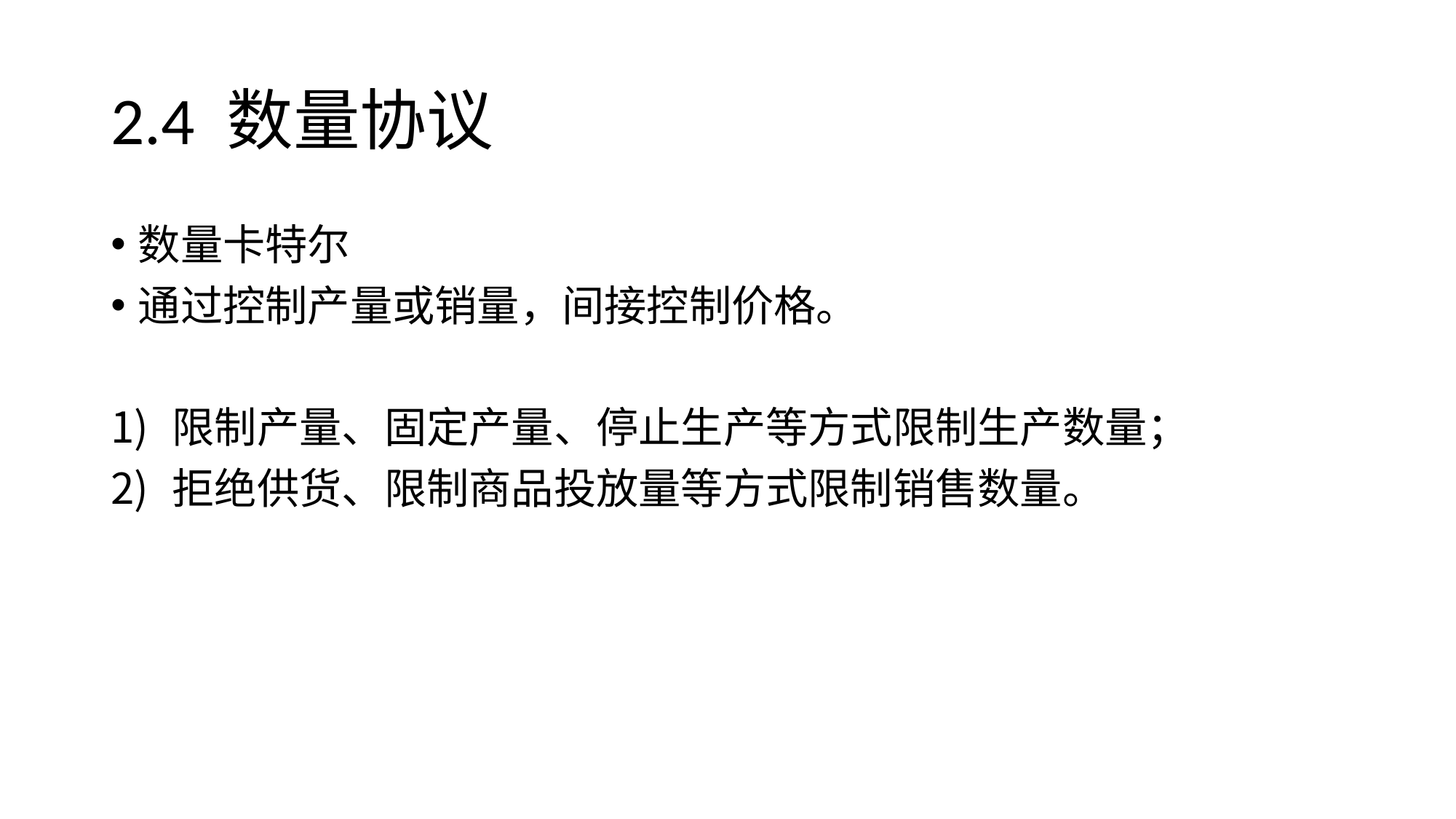

# 2.4 数量协议
数量卡特尔
通过控制产量或销量，间接控制价格。

限制产量、固定产量、停止生产等方式限制生产数量；
拒绝供货、限制商品投放量等方式限制销售数量。